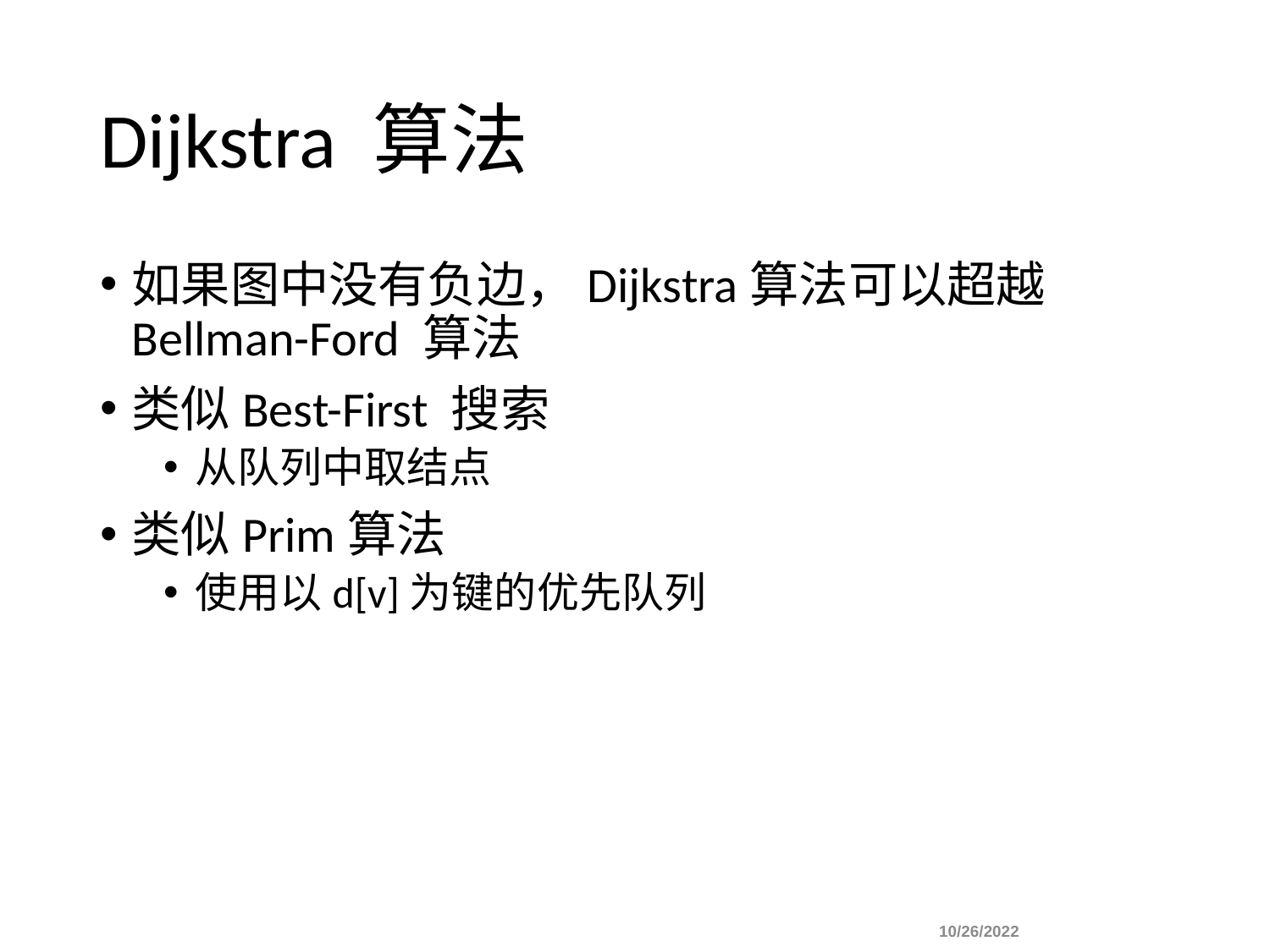

# Dijkstra 算法
如果图中没有负边，Dijkstra算法可以超越Bellman-Ford 算法
类似Best-First 搜索
从队列中取结点
类似Prim算法
使用以d[v]为键的优先队列
		 				            10/26/2022